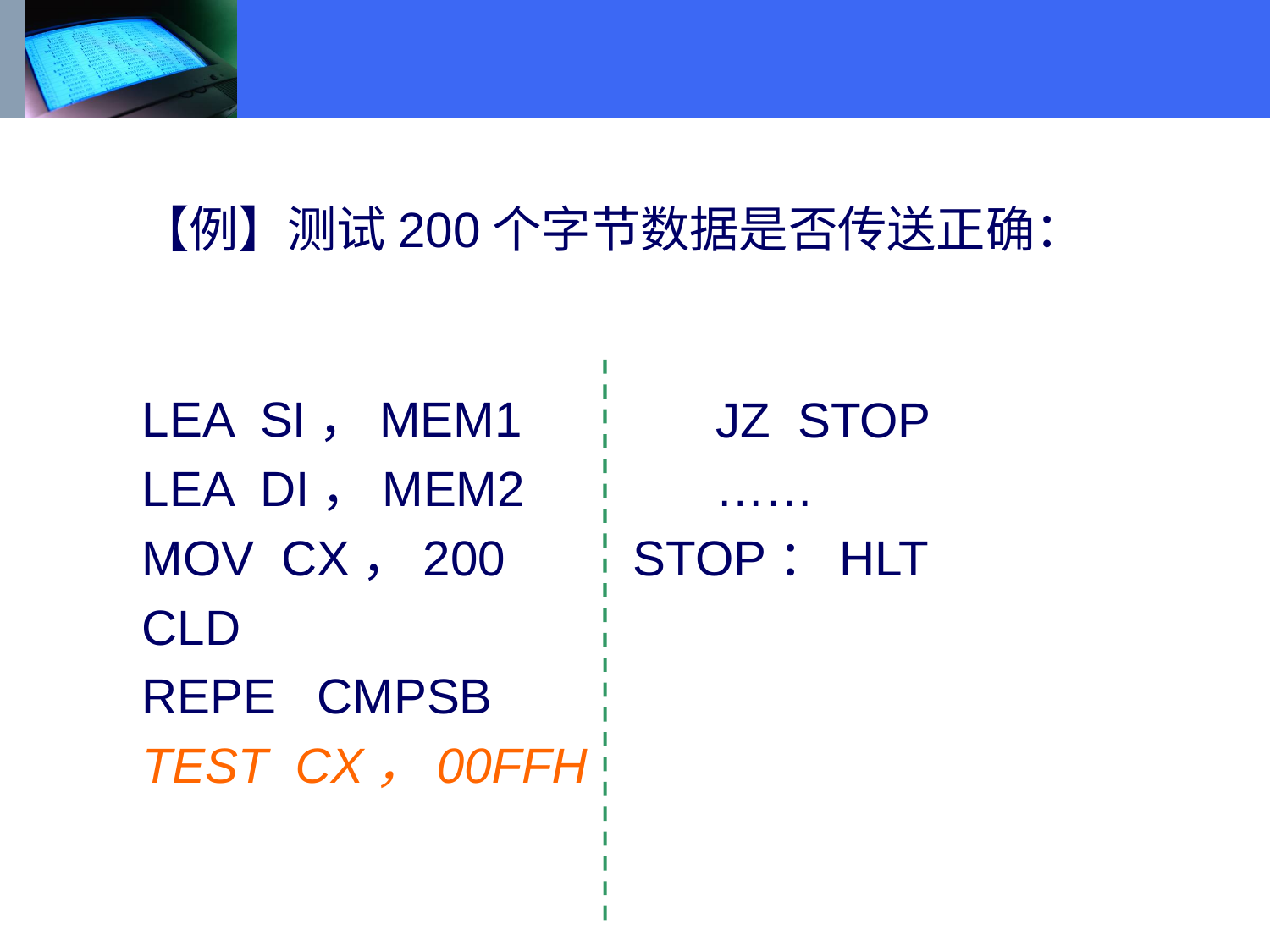

【例】测试200个字节数据是否传送正确：

LEA  SI，MEM1
LEA  DI，MEM2
MOV  CX，200
CLD
REPE   CMPSB
TEST  CX，00FFH
      JZ  STOP
      ……
STOP：HLT